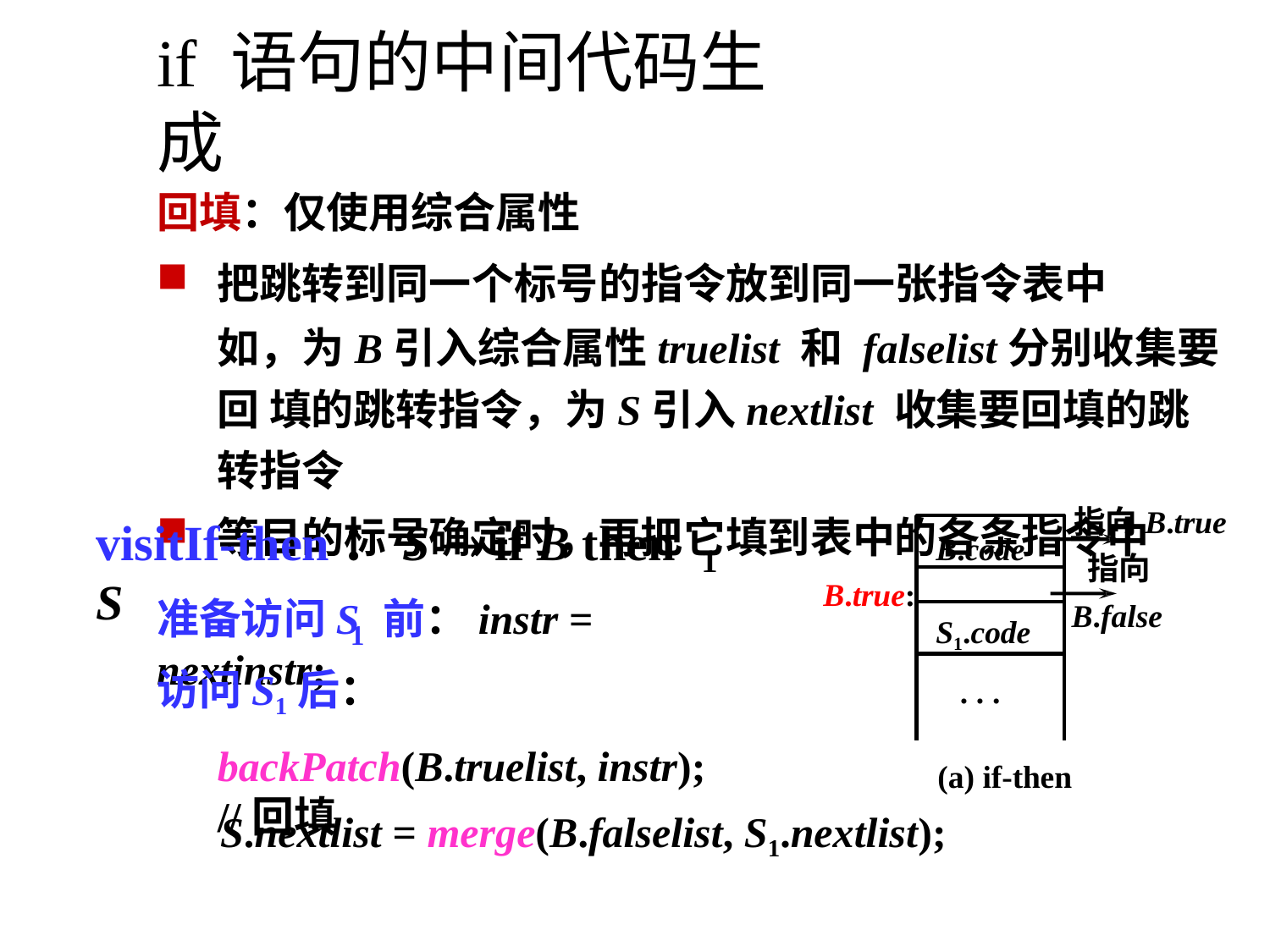

# if 语句的中间代码生成
回填：仅使用综合属性
把跳转到同一个标号的指令放到同一张指令表中
如，为B引入综合属性truelist 和 falselist分别收集要回 填的跳转指令，为S引入nextlist 收集要回填的跳转指令
等目的标号确定时，再把它填到表中的各条指令中
指向B.true  指向B.false
visitIf-then：S → if B then S

B.code

1
B.true:

准备访问S 前：instr = nextinstr;
S1.code
1
访问S1后：
backPatch(B.truelist, instr);	//回填
. . .
(a) if-then
S.nextlist = merge(B.falselist, S1.nextlist);
25